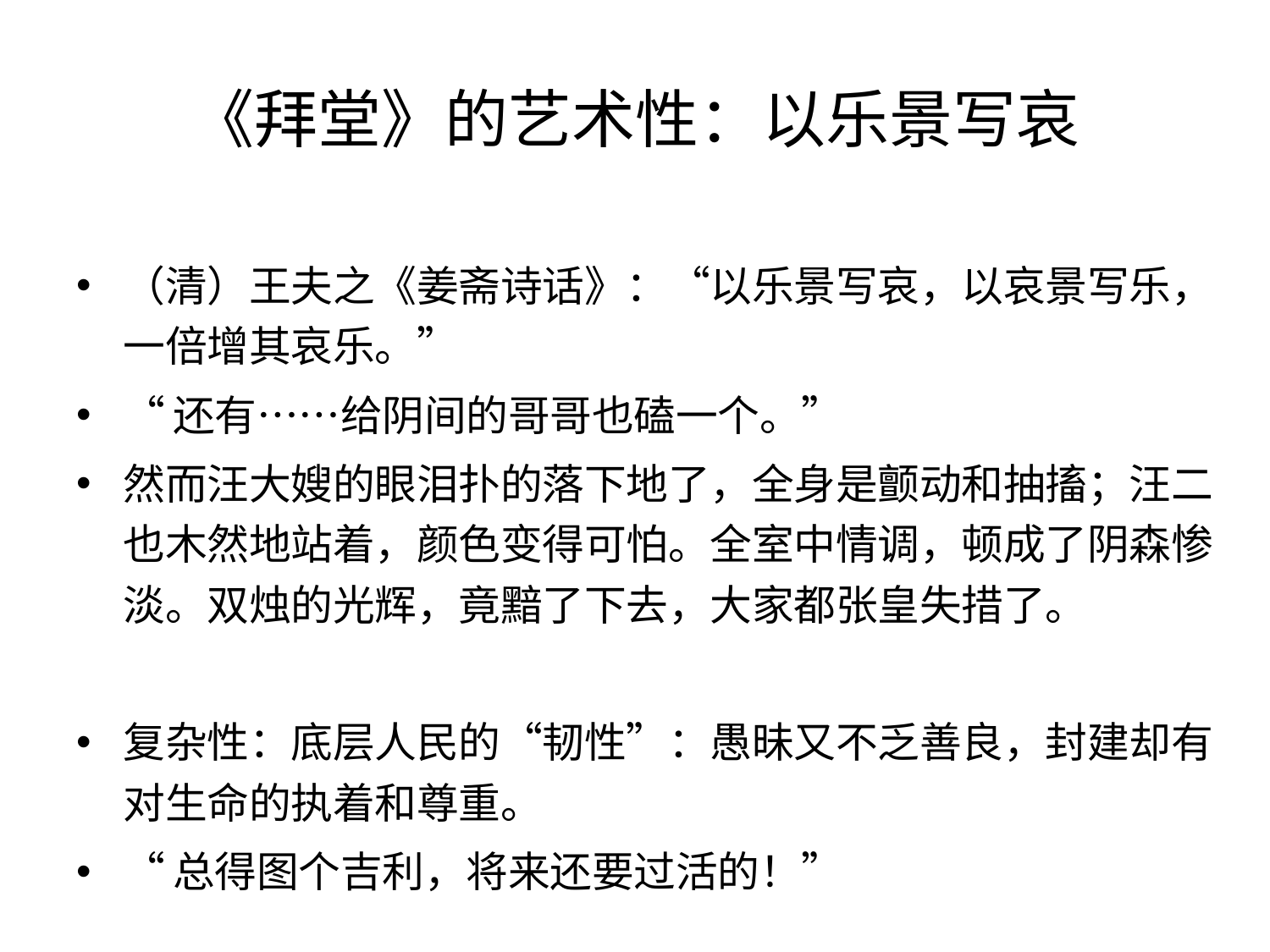

# 《拜堂》的艺术性：以乐景写哀
（清）王夫之《姜斋诗话》：“以乐景写哀，以哀景写乐，一倍增其哀乐。”
“还有……给阴间的哥哥也磕一个。”
然而汪大嫂的眼泪扑的落下地了，全身是颤动和抽搐；汪二也木然地站着，颜色变得可怕。全室中情调，顿成了阴森惨淡。双烛的光辉，竟黯了下去，大家都张皇失措了。

复杂性：底层人民的“韧性”：愚昧又不乏善良，封建却有对生命的执着和尊重。
“总得图个吉利，将来还要过活的！”